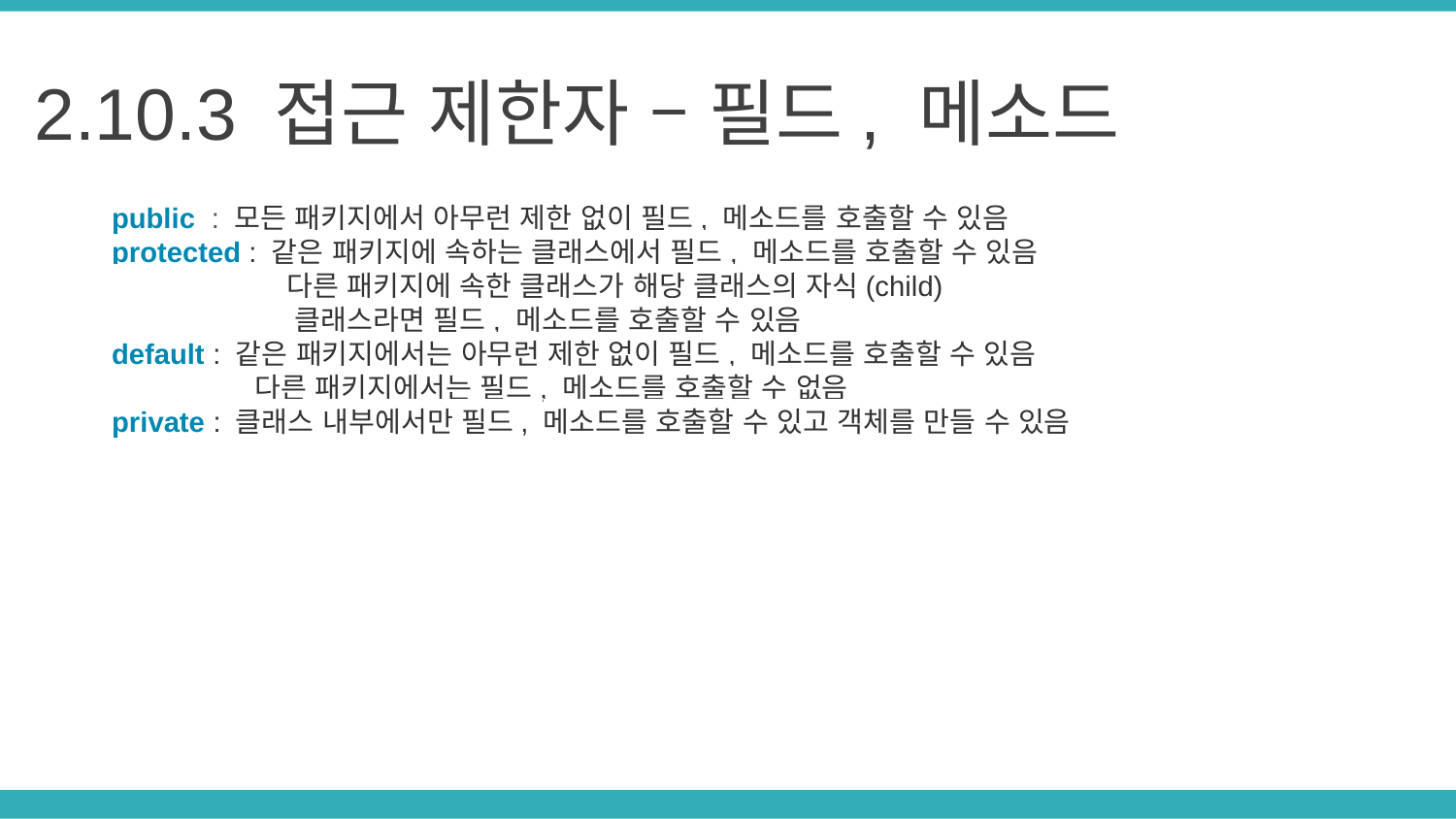

2.10.3 접근 제한자 – 필드, 메소드
public  : 모든 패키지에서 아무런 제한 없이 필드, 메소드를 호출할 수 있음
protected : 같은 패키지에 속하는 클래스에서 필드, 메소드를 호출할 수 있음
                     다른 패키지에 속한 클래스가 해당 클래스의 자식(child)
                      클래스라면 필드, 메소드를 호출할 수 있음
default : 같은 패키지에서는 아무런 제한 없이 필드, 메소드를 호출할 수 있음
                 다른 패키지에서는 필드, 메소드를 호출할 수 없음
private : 클래스 내부에서만 필드, 메소드를 호출할 수 있고 객체를 만들 수 있음